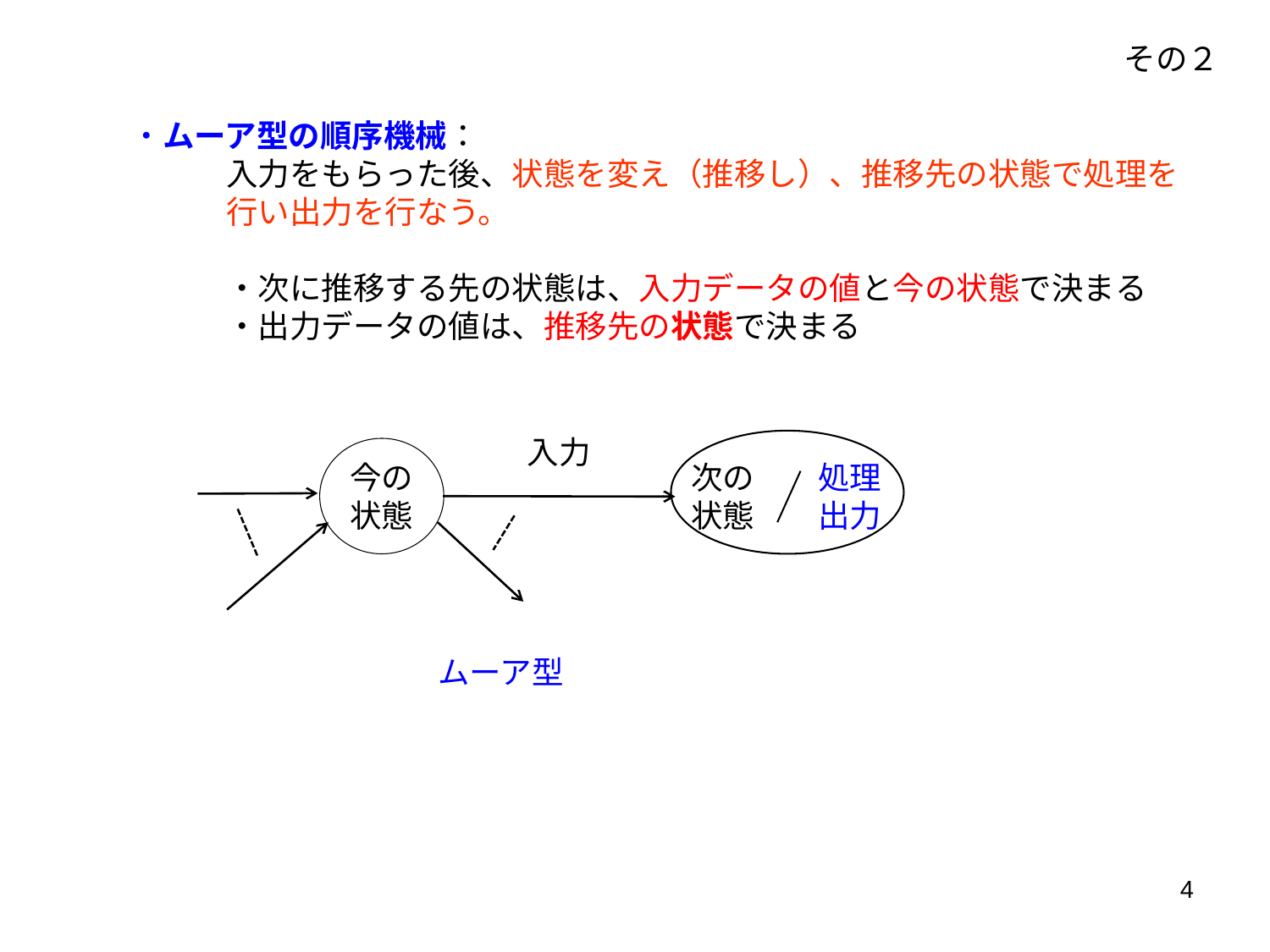

その２
　　・ムーア型の順序機械：
　　　　　入力をもらった後、状態を変え（推移し）、推移先の状態で処理を
　　　　　行い出力を行なう。

　　　　　・次に推移する先の状態は、入力データの値と今の状態で決まる
　　　　　・出力データの値は、推移先の状態で決まる

入力

今の
状態
次の　　処理
状態　　出力
ムーア型
4